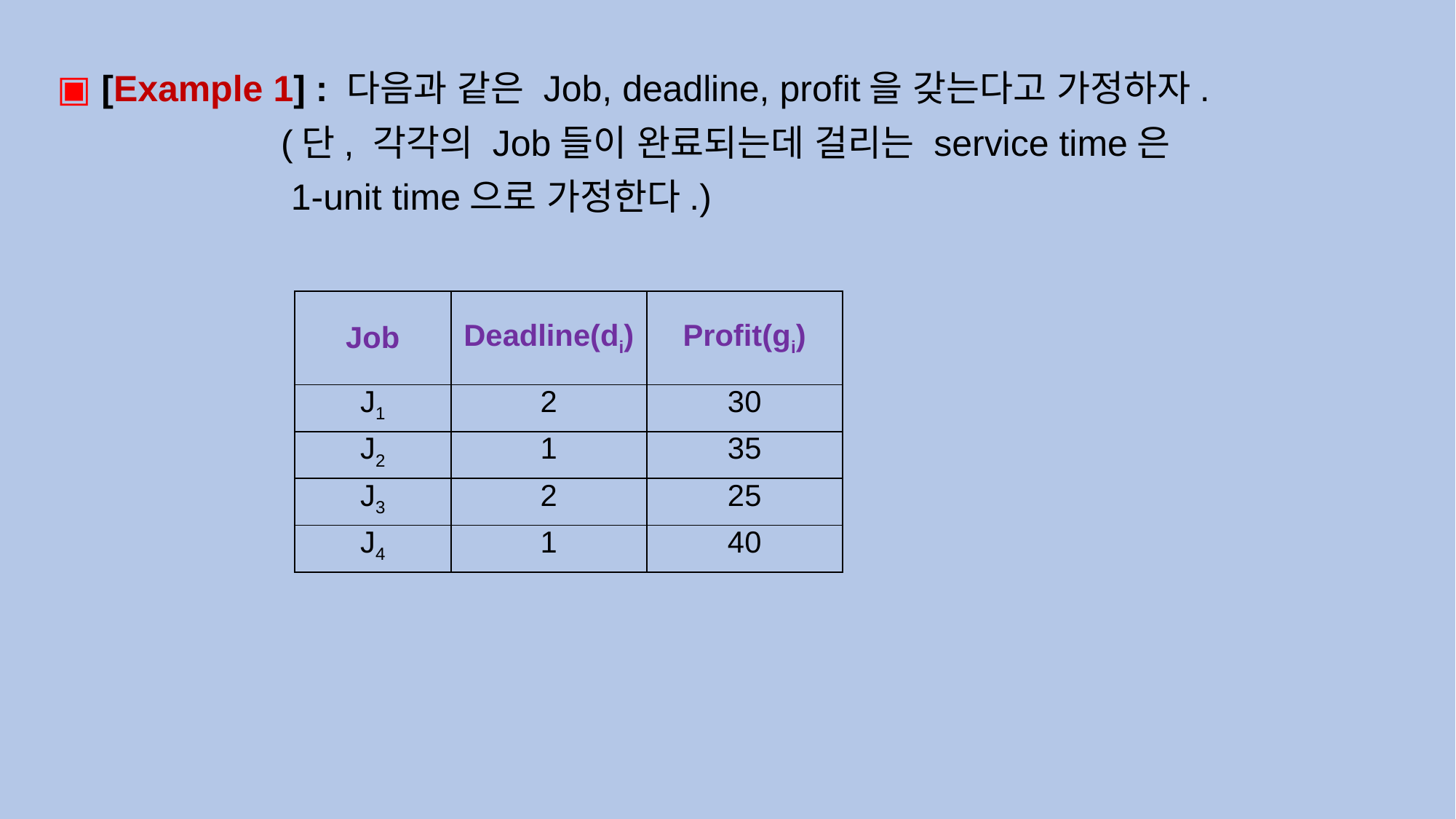

▣ [Example 1] : 다음과 같은 Job, deadline, profit을 갖는다고 가정하자.
                      (단, 각각의 Job들이 완료되는데 걸리는 service time은
                       1-unit time으로 가정한다.)

| Job | Deadline(di) | Profit(gi) |
| --- | --- | --- |
| J1 | 2 | 30 |
| J2 | 1 | 35 |
| J3 | 2 | 25 |
| J4 | 1 | 40 |